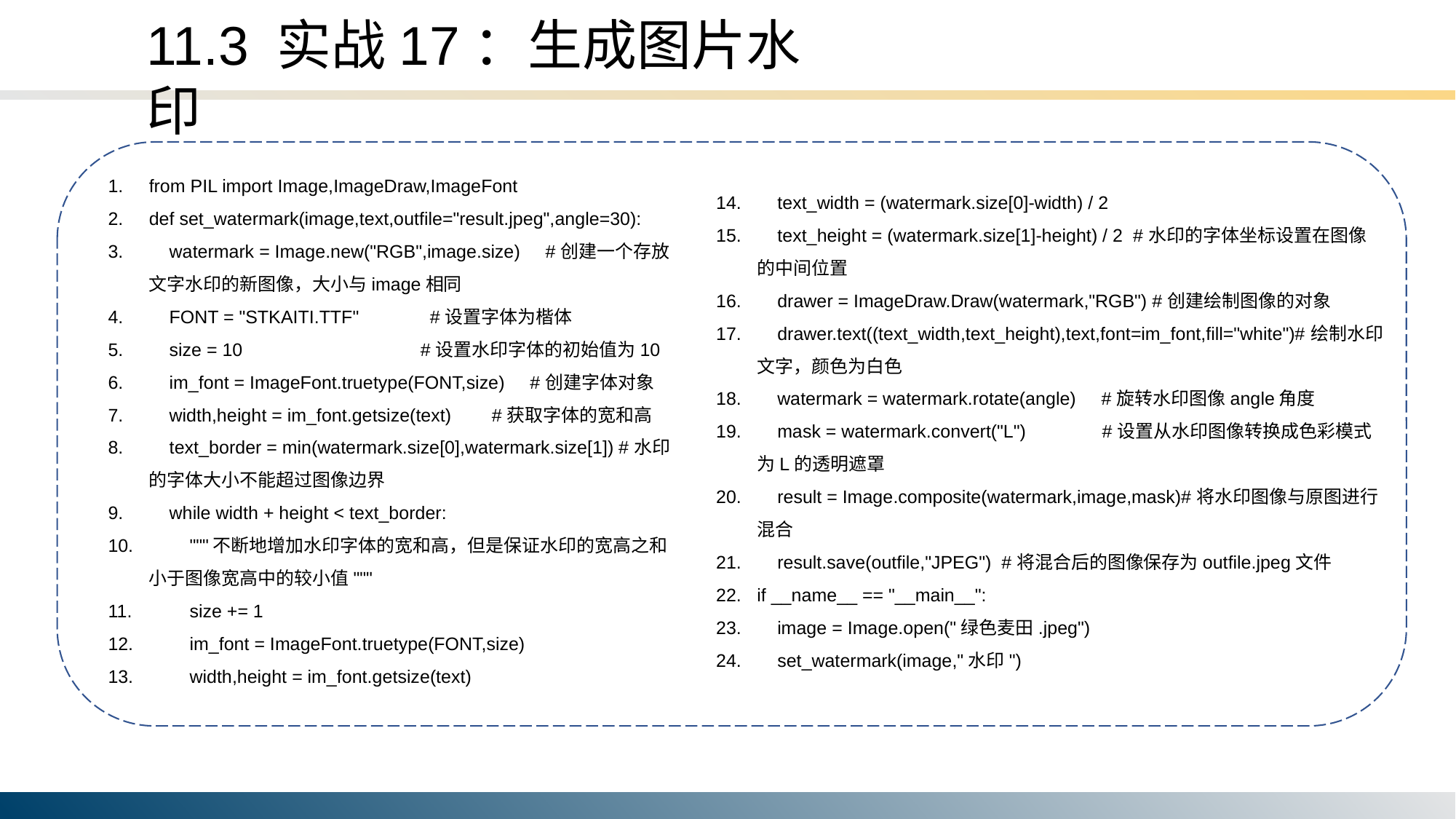

11.3 实战17：生成图片水印

from PIL import Image,ImageDraw,ImageFont
def set_watermark(image,text,outfile="result.jpeg",angle=30):
    watermark = Image.new("RGB",image.size)     #创建一个存放文字水印的新图像，大小与image相同
    FONT = "STKAITI.TTF"              #设置字体为楷体
    size = 10                                   #设置水印字体的初始值为10
    im_font = ImageFont.truetype(FONT,size)     #创建字体对象
    width,height = im_font.getsize(text)        #获取字体的宽和高
    text_border = min(watermark.size[0],watermark.size[1]) #水印的字体大小不能超过图像边界
    while width + height < text_border:
        """不断地增加水印字体的宽和高，但是保证水印的宽高之和小于图像宽高中的较小值"""
        size += 1
        im_font = ImageFont.truetype(FONT,size)
        width,height = im_font.getsize(text)
    text_width = (watermark.size[0]-width) / 2
    text_height = (watermark.size[1]-height) / 2  #水印的字体坐标设置在图像的中间位置
    drawer = ImageDraw.Draw(watermark,"RGB") #创建绘制图像的对象
    drawer.text((text_width,text_height),text,font=im_font,fill="white")#绘制水印文字，颜色为白色
    watermark = watermark.rotate(angle)     #旋转水印图像angle角度
    mask = watermark.convert("L")               #设置从水印图像转换成色彩模式为L的透明遮罩
    result = Image.composite(watermark,image,mask)#将水印图像与原图进行混合
    result.save(outfile,"JPEG")  #将混合后的图像保存为outfile.jpeg文件
if __name__ == "__main__":
    image = Image.open("绿色麦田.jpeg")
    set_watermark(image,"水印")